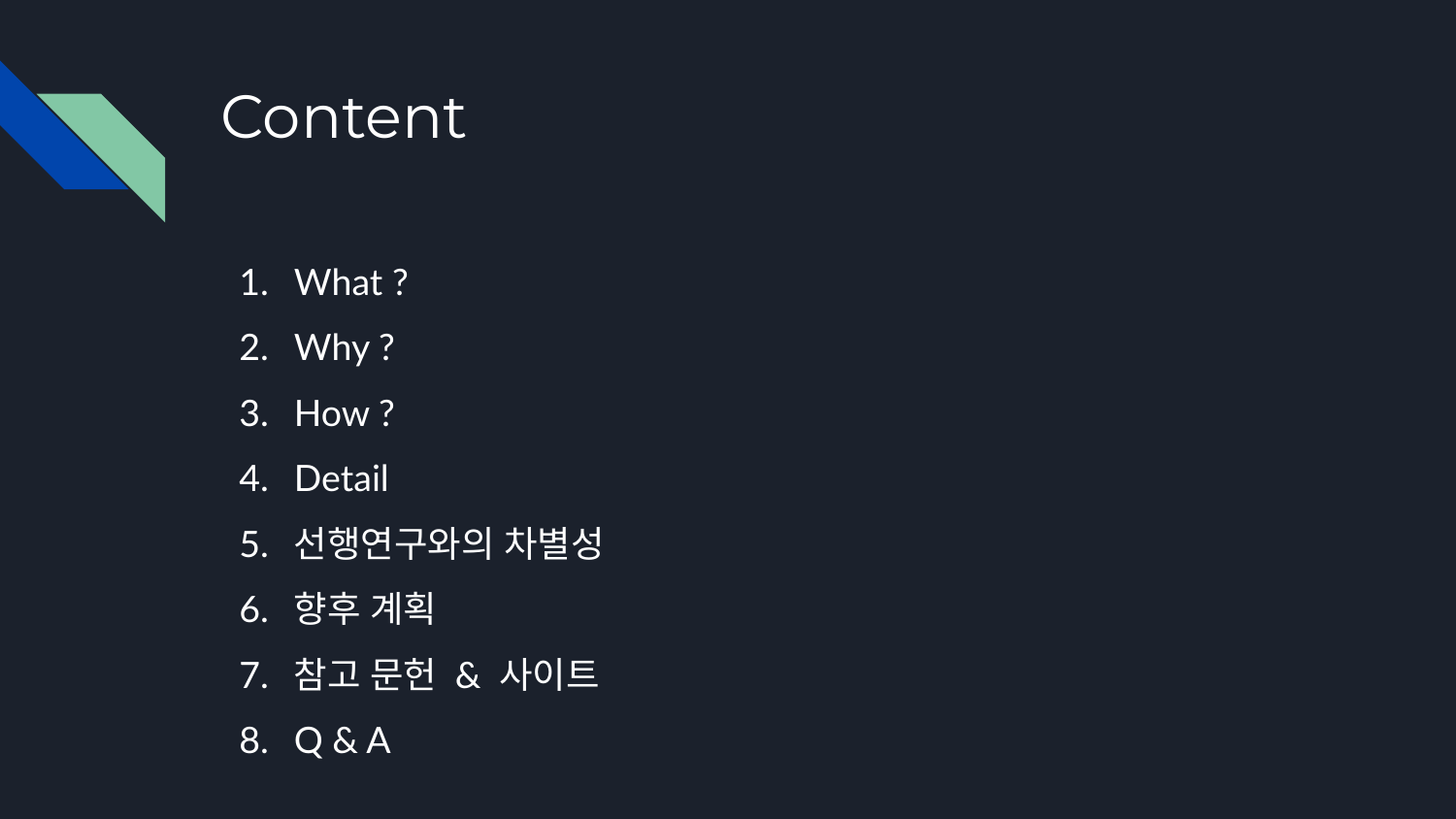

# Content
What ?
Why ?
How ?
Detail
선행연구와의 차별성
향후 계획
참고 문헌 & 사이트
Q & A